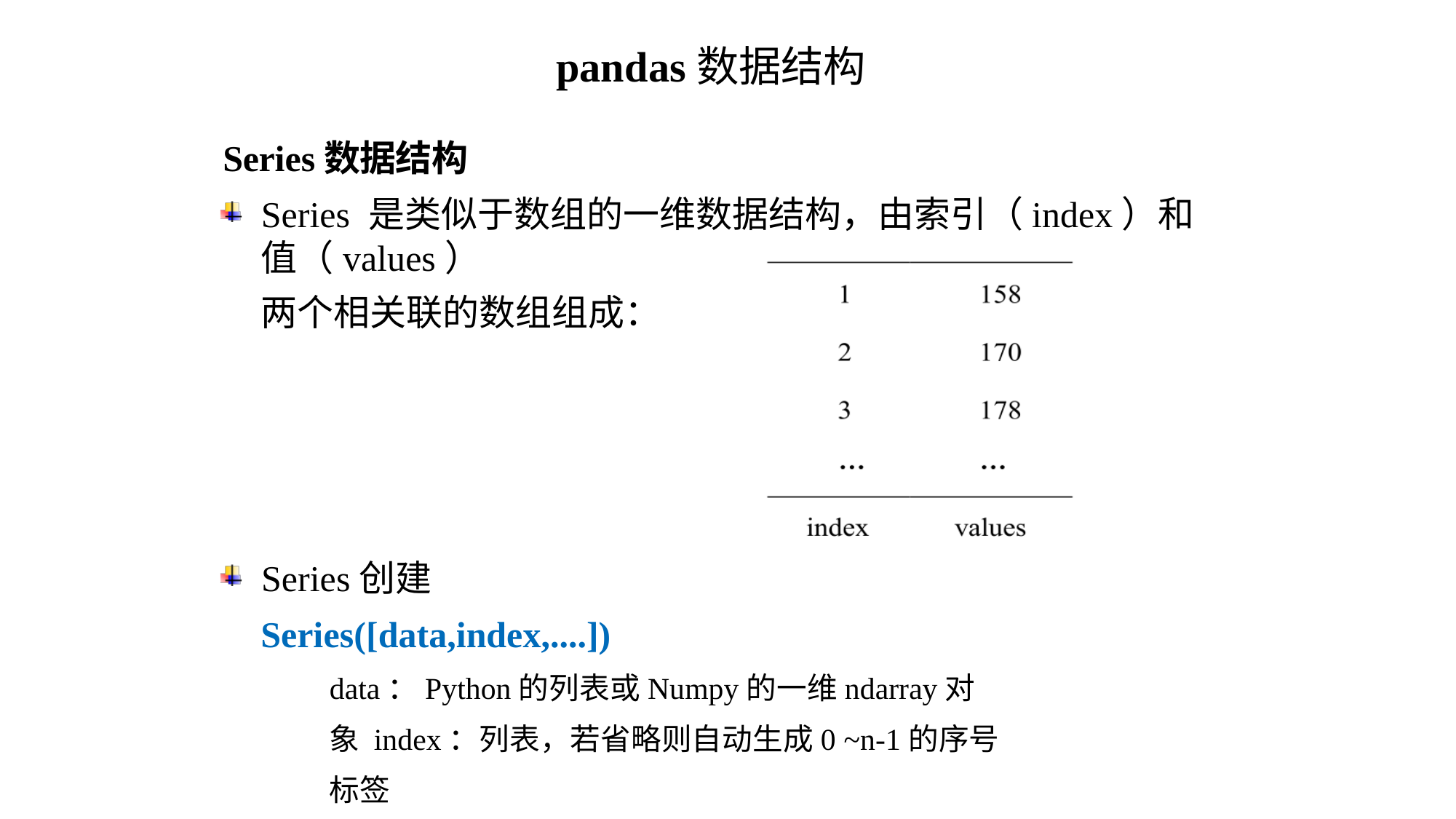

pandas数据结构
# Series数据结构
Series 是类似于数组的一维数据结构，由索引（index）和值（values）

两个相关联的数组组成：

Series创建

Series([data,index,....])
data：Python的列表或Numpy的一维ndarray对象 index：列表，若省略则自动生成0 ~n-1的序号标签